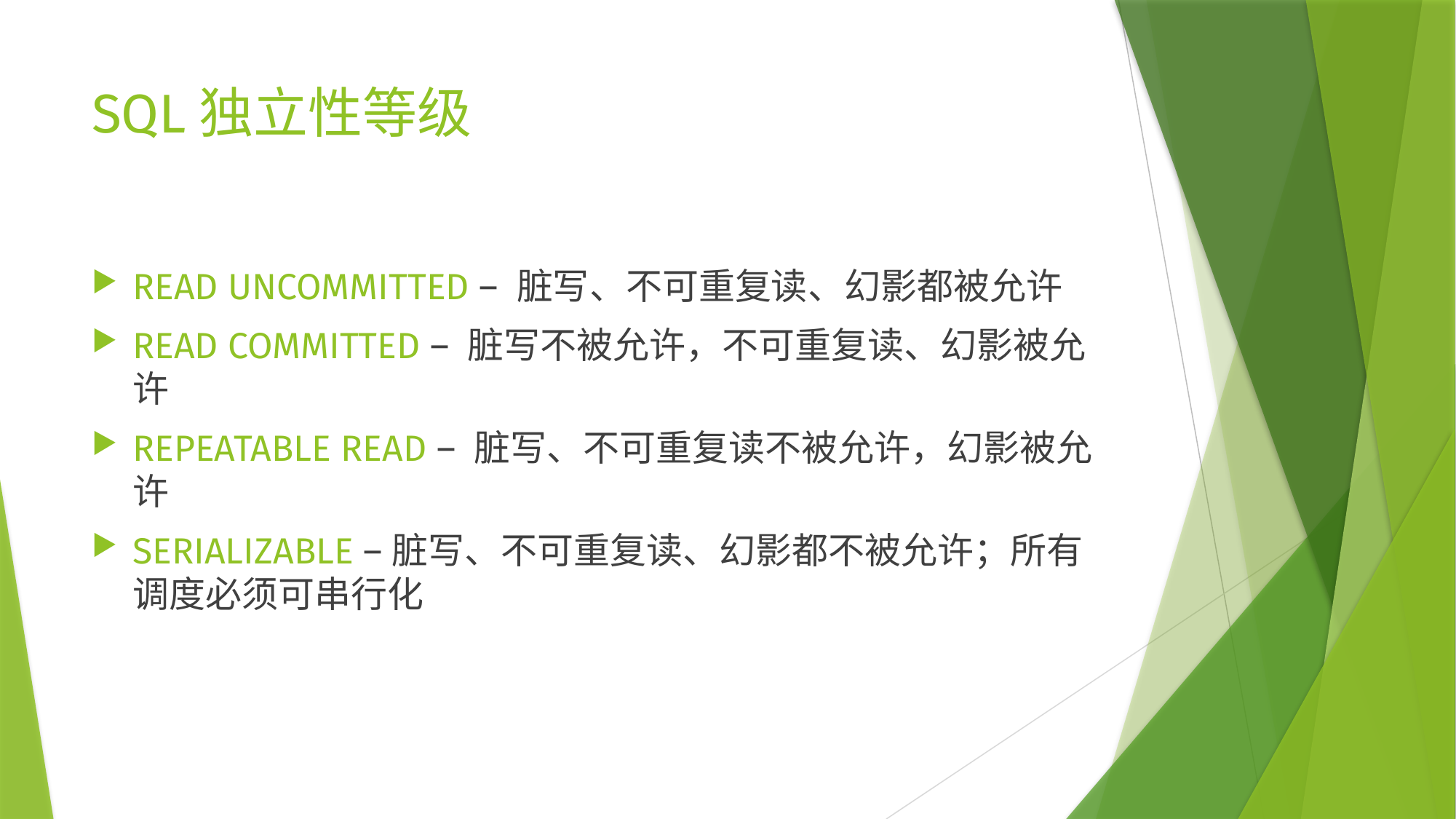

# SQL独立性等级
READ UNCOMMITTED – 脏写、不可重复读、幻影都被允许
READ COMMITTED – 脏写不被允许，不可重复读、幻影被允许
REPEATABLE READ – 脏写、不可重复读不被允许，幻影被允许
SERIALIZABLE –脏写、不可重复读、幻影都不被允许；所有调度必须可串行化